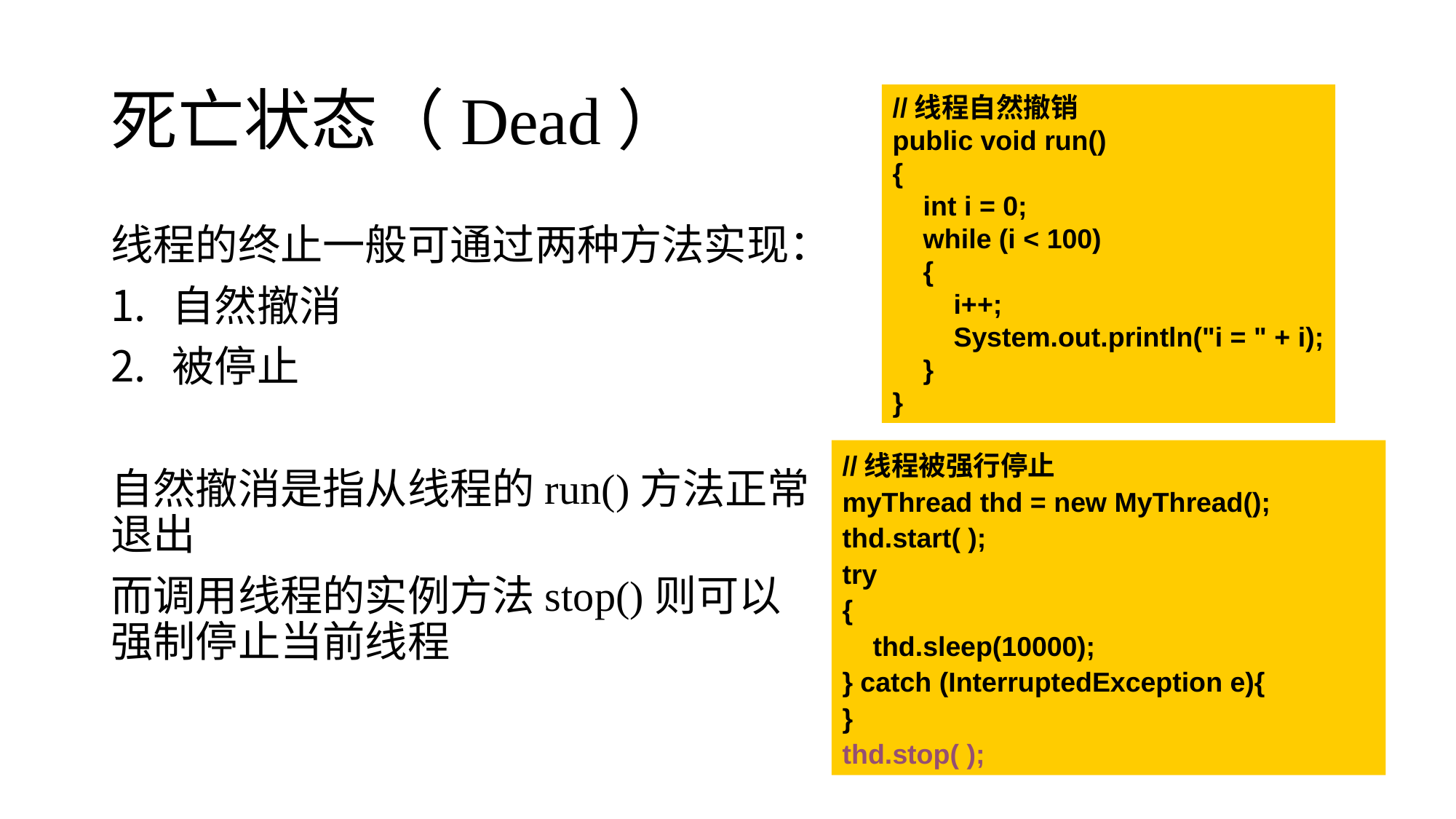

# 死亡状态（Dead）
//线程自然撤销
public void run()
{
    int i = 0;
    while (i < 100)
    {
        i++;
        System.out.println("i = " + i);
    }
}
线程的终止一般可通过两种方法实现：
自然撤消
被停止

自然撤消是指从线程的run()方法正常退出
而调用线程的实例方法stop()则可以强制停止当前线程
//线程被强行停止
myThread thd = new MyThread();
thd.start( );
try
{
    thd.sleep(10000);
} catch (InterruptedException e){
}
thd.stop( );